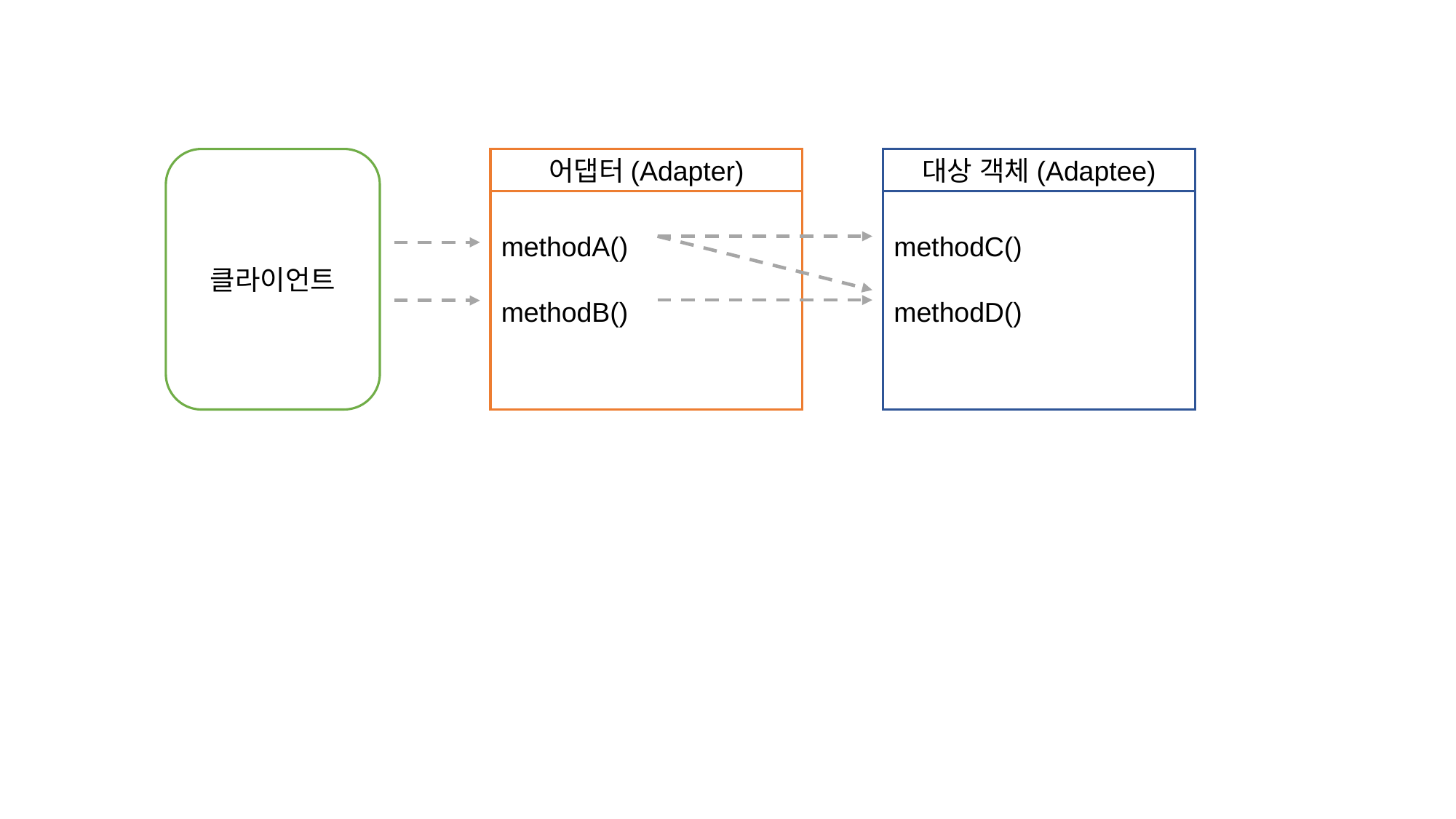

클라이언트
어댑터(Adapter)
대상 객체(Adaptee)
methodA()
methodB()
methodC()
methodD()